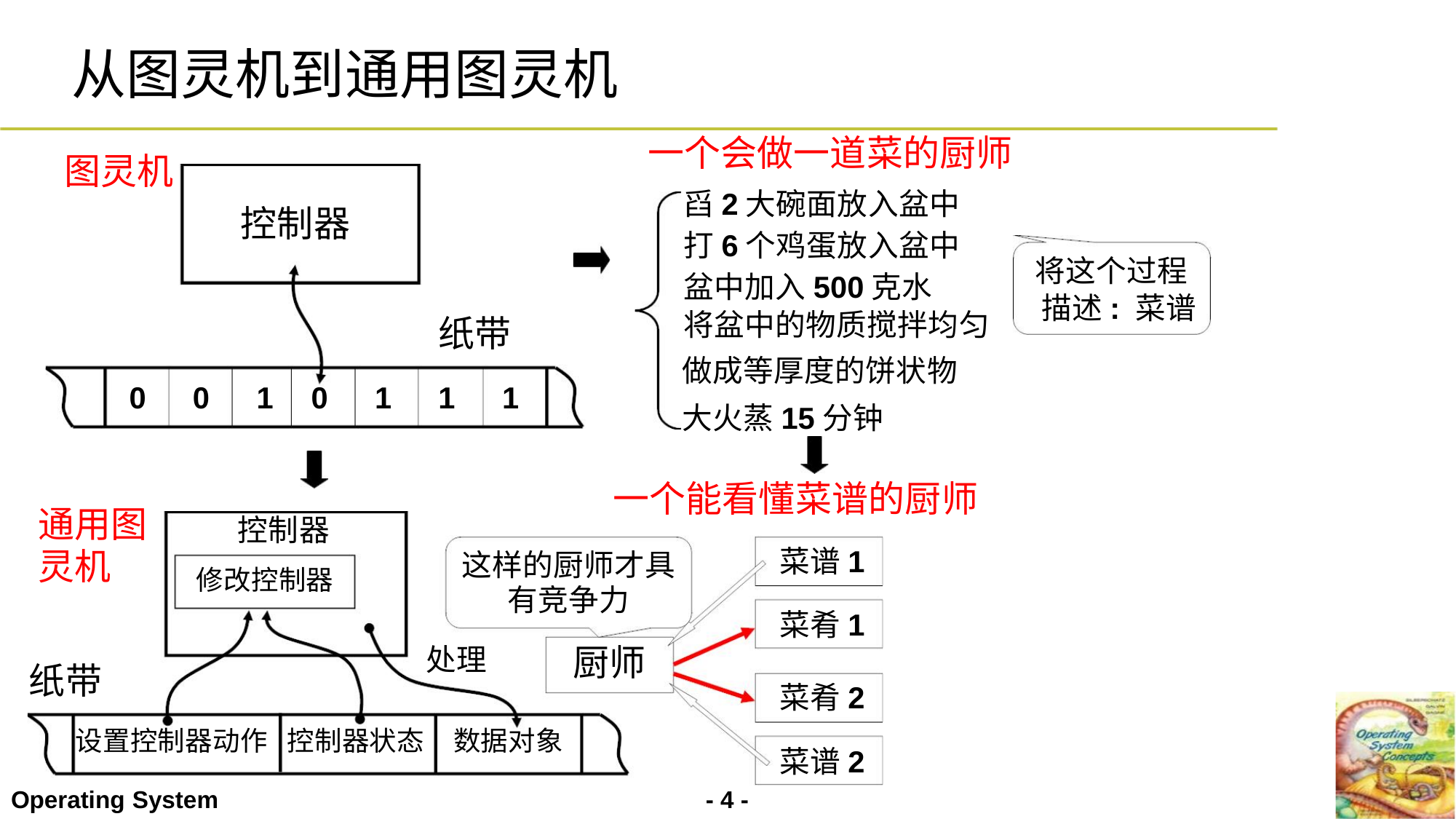

从图灵机到通用图灵机

一个会做一道菜的厨师
图灵机
控制器

舀2大碗面放入盆中
打6个鸡蛋放入盆中
盆中加入500克水

将这个过程
描述: 菜谱
将盆中的物质搅拌均匀
纸带
做成等厚度的饼状物
0 0 1 0 1 1 1
大火蒸15分钟

一个能看懂菜谱的厨师
通用图
灵机

控制器
菜谱1
菜肴1
这样的厨师才具
有竞争力
修改控制器
处理
厨师
纸带
菜肴2
菜谱2

设置控制器动作 控制器状态 数据对象
- 4 -
Operating System